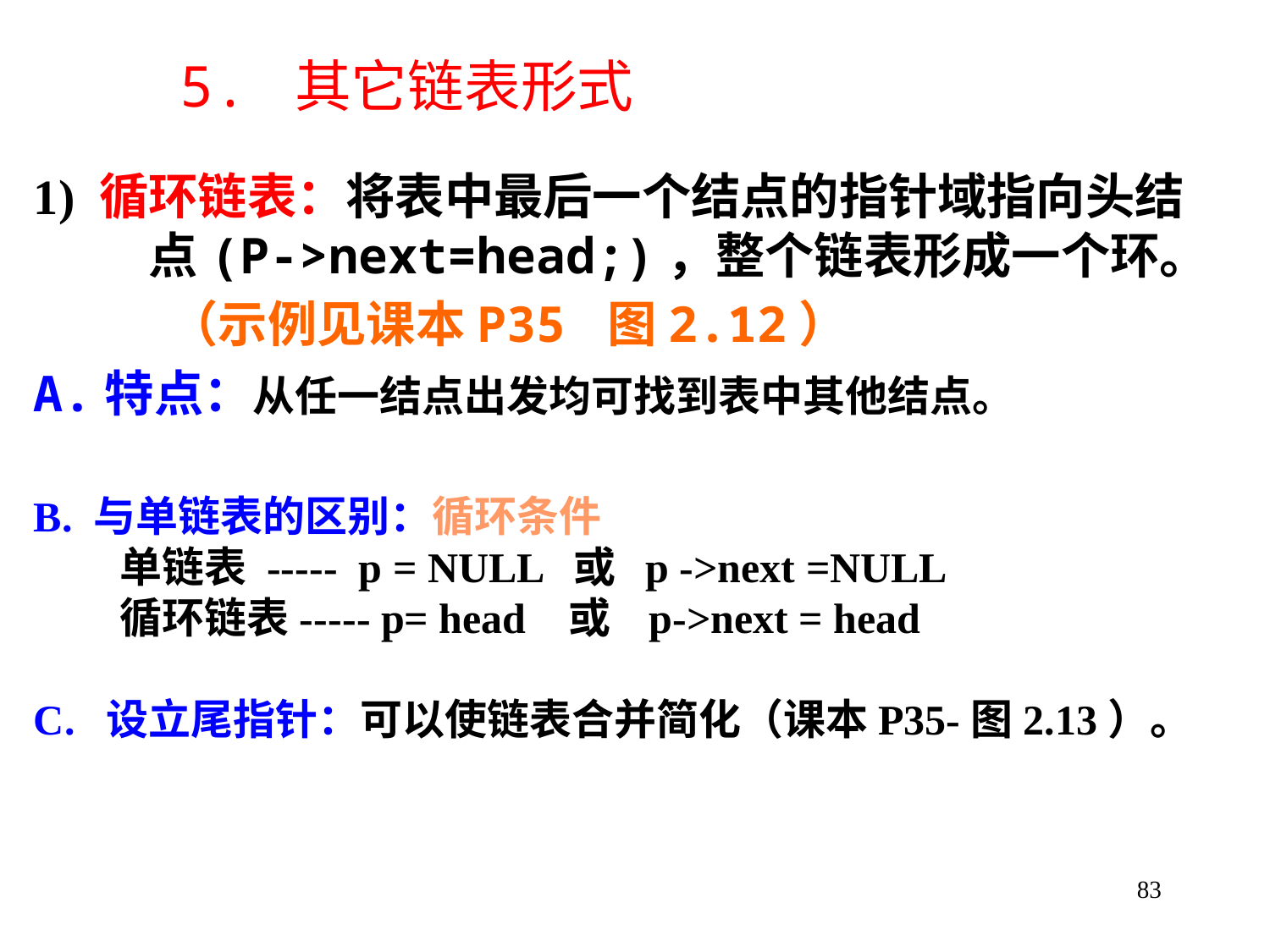

# 5. 其它链表形式
1) 循环链表：将表中最后一个结点的指针域指向头结          点(P->next=head;)，整个链表形成一个环。
           （示例见课本P35 图2.12）
A.特点：从任一结点出发均可找到表中其他结点。

B. 与单链表的区别：循环条件
        单链表 -----  p = NULL  或  p ->next =NULL
        循环链表----- p= head   或   p->next = head

C.  设立尾指针：可以使链表合并简化（课本P35-图2.13）。

83